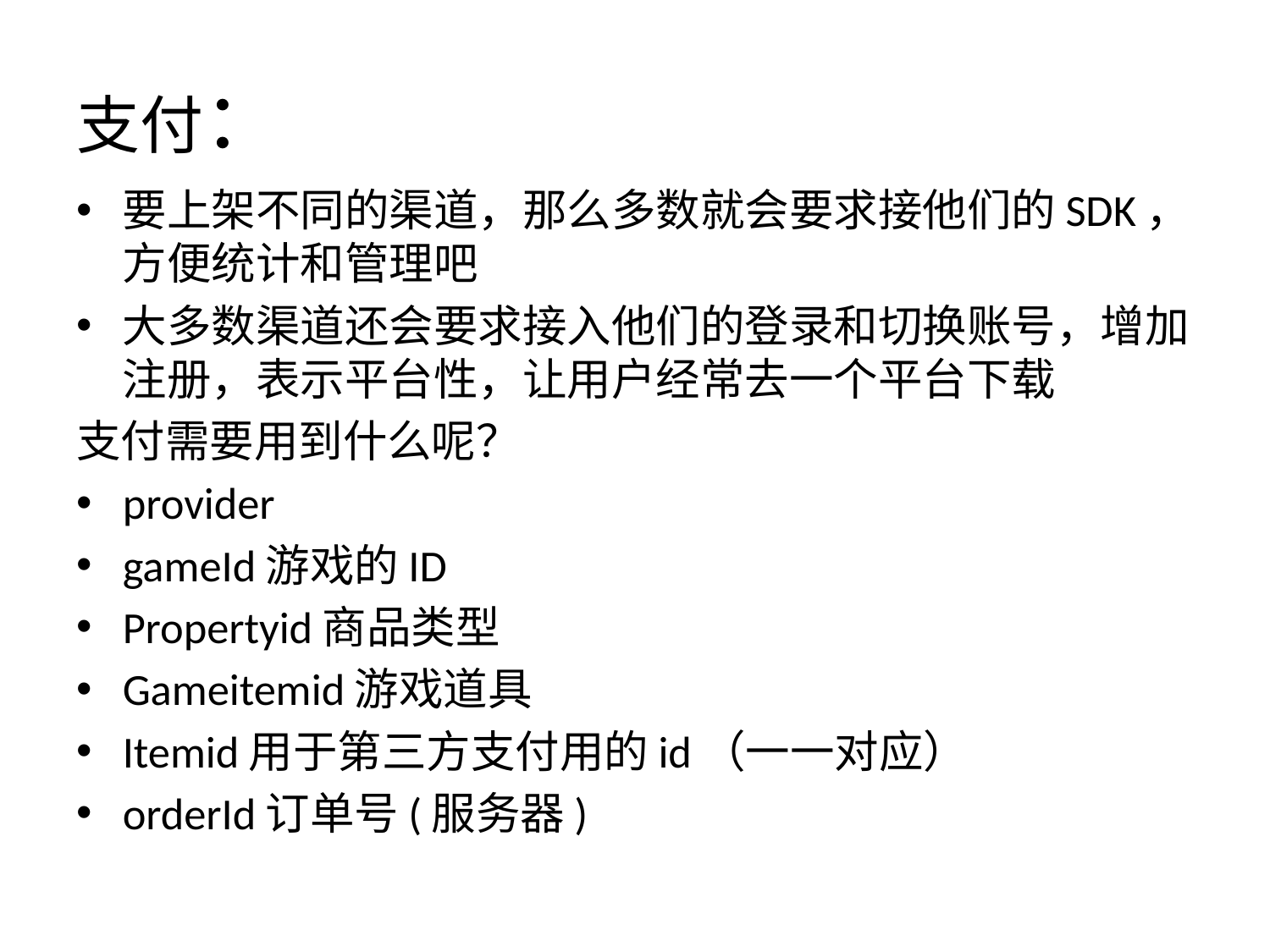

# 支付：
要上架不同的渠道，那么多数就会要求接他们的SDK，方便统计和管理吧
大多数渠道还会要求接入他们的登录和切换账号，增加注册，表示平台性，让用户经常去一个平台下载
支付需要用到什么呢？
provider
gameId游戏的ID
Propertyid商品类型
Gameitemid游戏道具
Itemid用于第三方支付用的id（一一对应）
orderId订单号(服务器)